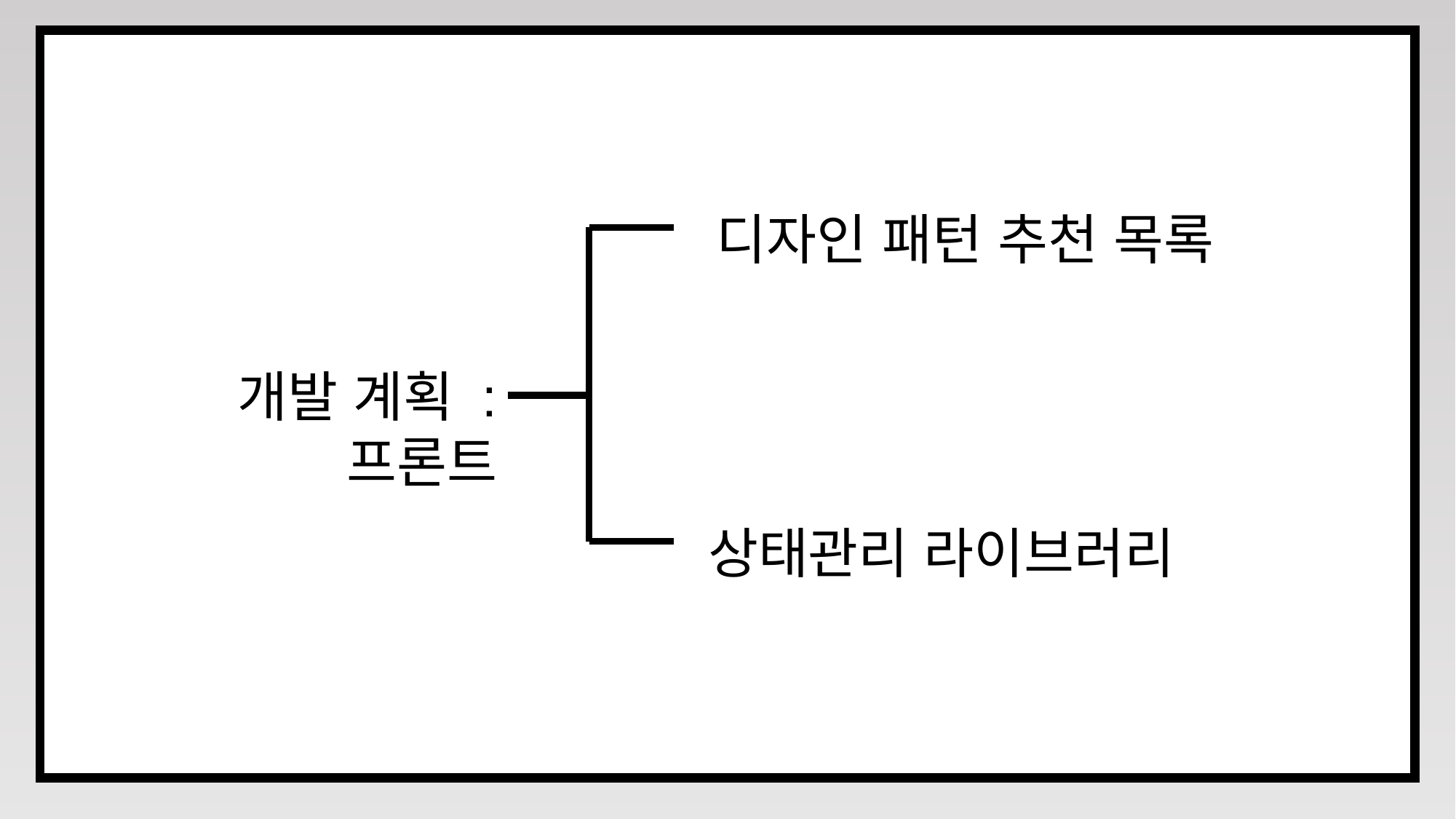

디자인 패턴 추천 목록
상태관리 라이브러리
개발 계획 : 프론트